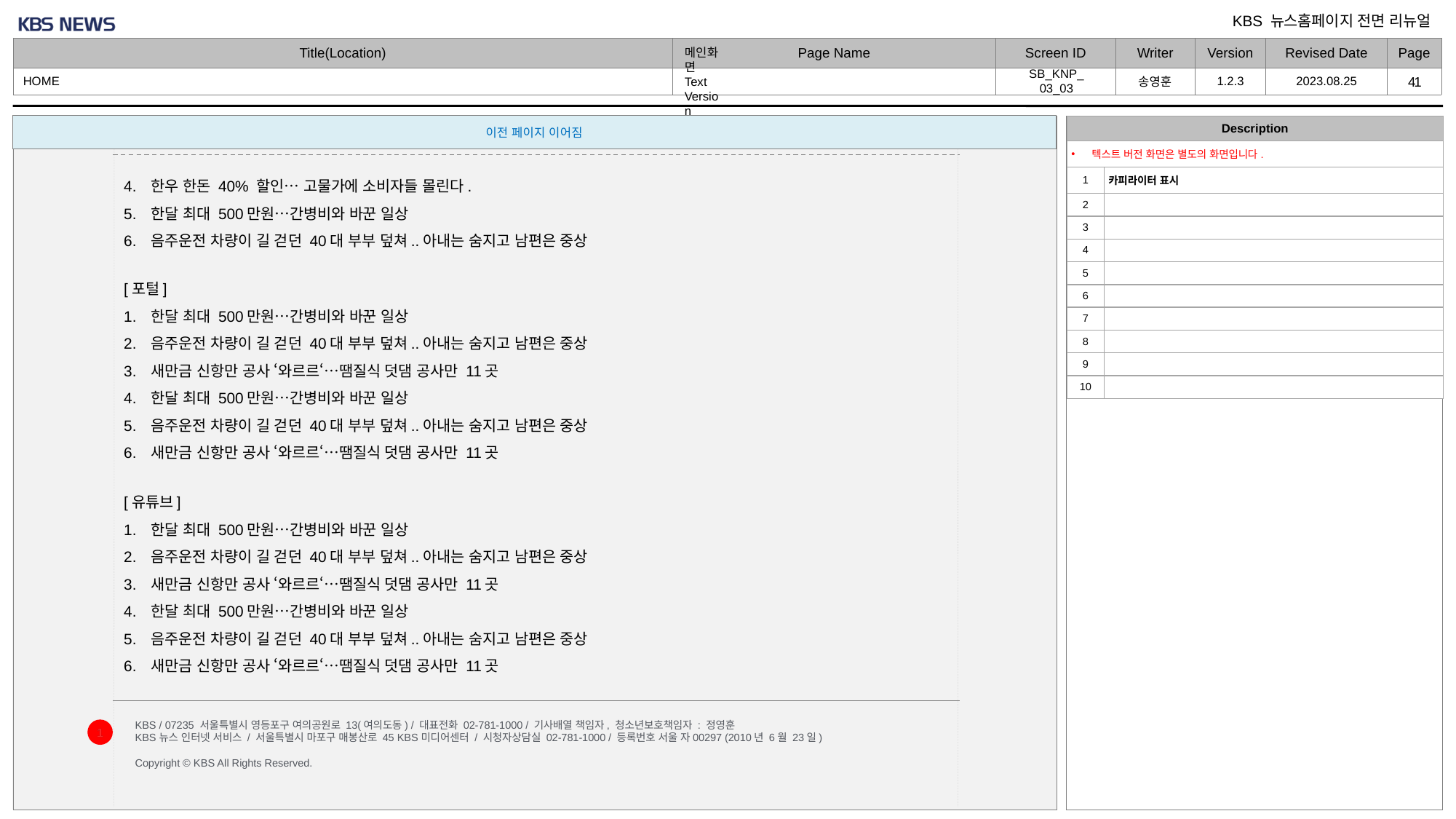

HOME
SB_KNP_ 03_03
# 메인화면 Text Version
| Description |  |
| --- | --- |
| 텍스트 버전 화면은 별도의 화면입니다. |  |
| 1 | 카피라이터 표시 |
| 2 |  |
| 3 |  |
| 4 |  |
| 5 |  |
| 6 |  |
| 7 |  |
| 8 |  |
| 9 |  |
| 10 |  |
한우 한돈 40% 할인… 고물가에 소비자들 몰린다.
한달 최대 500만원…간병비와 바꾼 일상
음주운전 차량이 길 걷던 40대 부부 덮쳐..아내는 숨지고 남편은 중상
[포털]
한달 최대 500만원…간병비와 바꾼 일상
음주운전 차량이 길 걷던 40대 부부 덮쳐..아내는 숨지고 남편은 중상
새만금 신항만 공사 ‘와르르‘…땜질식 덧댐 공사만 11곳
한달 최대 500만원…간병비와 바꾼 일상
음주운전 차량이 길 걷던 40대 부부 덮쳐..아내는 숨지고 남편은 중상
새만금 신항만 공사 ‘와르르‘…땜질식 덧댐 공사만 11곳
[유튜브]
한달 최대 500만원…간병비와 바꾼 일상
음주운전 차량이 길 걷던 40대 부부 덮쳐..아내는 숨지고 남편은 중상
새만금 신항만 공사 ‘와르르‘…땜질식 덧댐 공사만 11곳
한달 최대 500만원…간병비와 바꾼 일상
음주운전 차량이 길 걷던 40대 부부 덮쳐..아내는 숨지고 남편은 중상
새만금 신항만 공사 ‘와르르‘…땜질식 덧댐 공사만 11곳
KBS / 07235 서울특별시 영등포구 여의공원로 13(여의도동) / 대표전화 02-781-1000 / 기사배열 책임자, 청소년보호책임자 : 정영훈
KBS뉴스 인터넷 서비스 / 서울특별시 마포구 매봉산로 45 KBS미디어센터 / 시청자상담실 02-781-1000 / 등록번호 서울 자00297 (2010년 6월 23일)

Copyright © KBS All Rights Reserved.
1